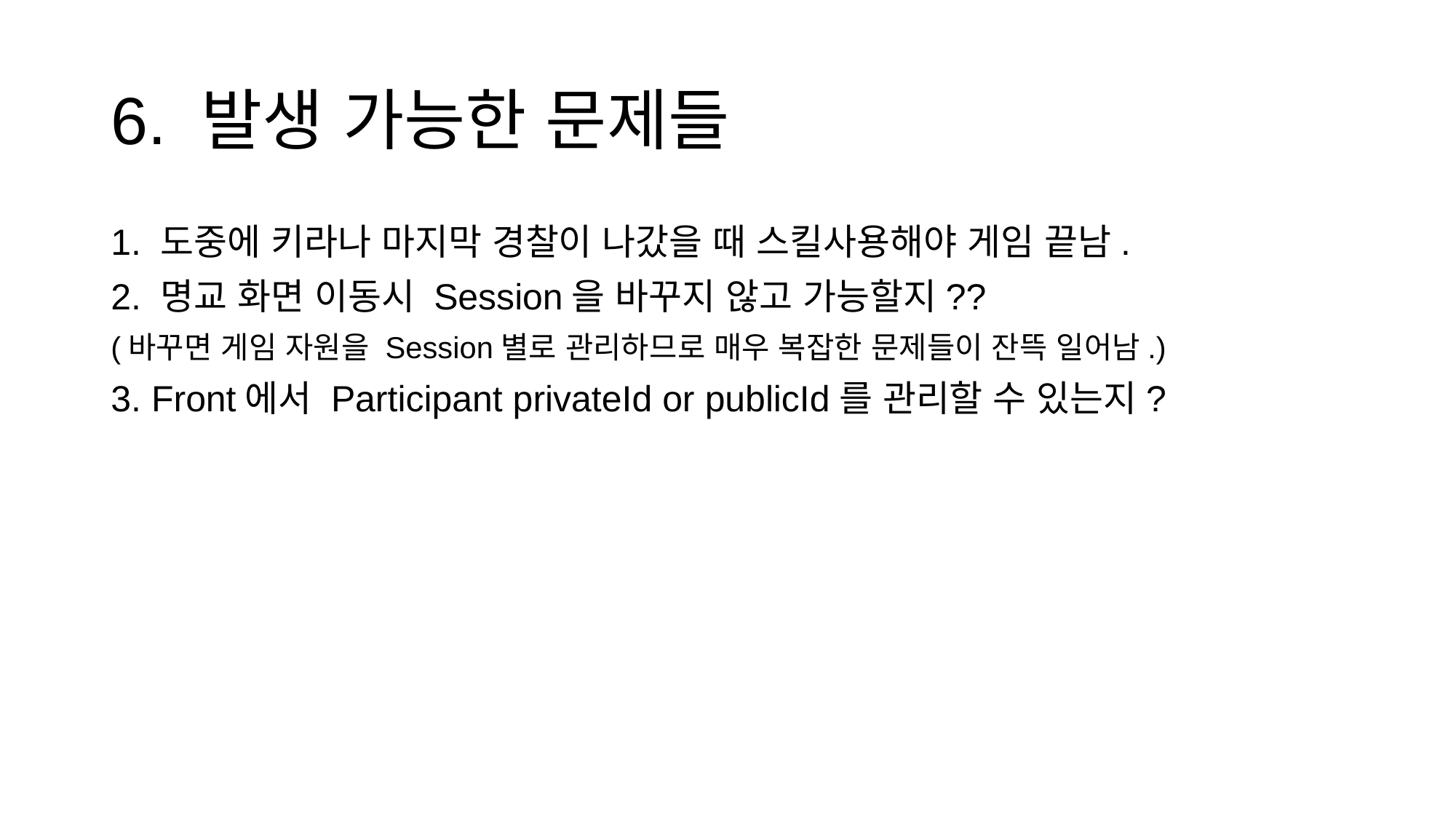

# 6. 발생 가능한 문제들
1. 도중에 키라나 마지막 경찰이 나갔을 때 스킬사용해야 게임 끝남.
2. 명교 화면 이동시 Session을 바꾸지 않고 가능할지??
(바꾸면 게임 자원을 Session별로 관리하므로 매우 복잡한 문제들이 잔뜩 일어남.)
3. Front에서 Participant privateId or publicId를 관리할 수 있는지?